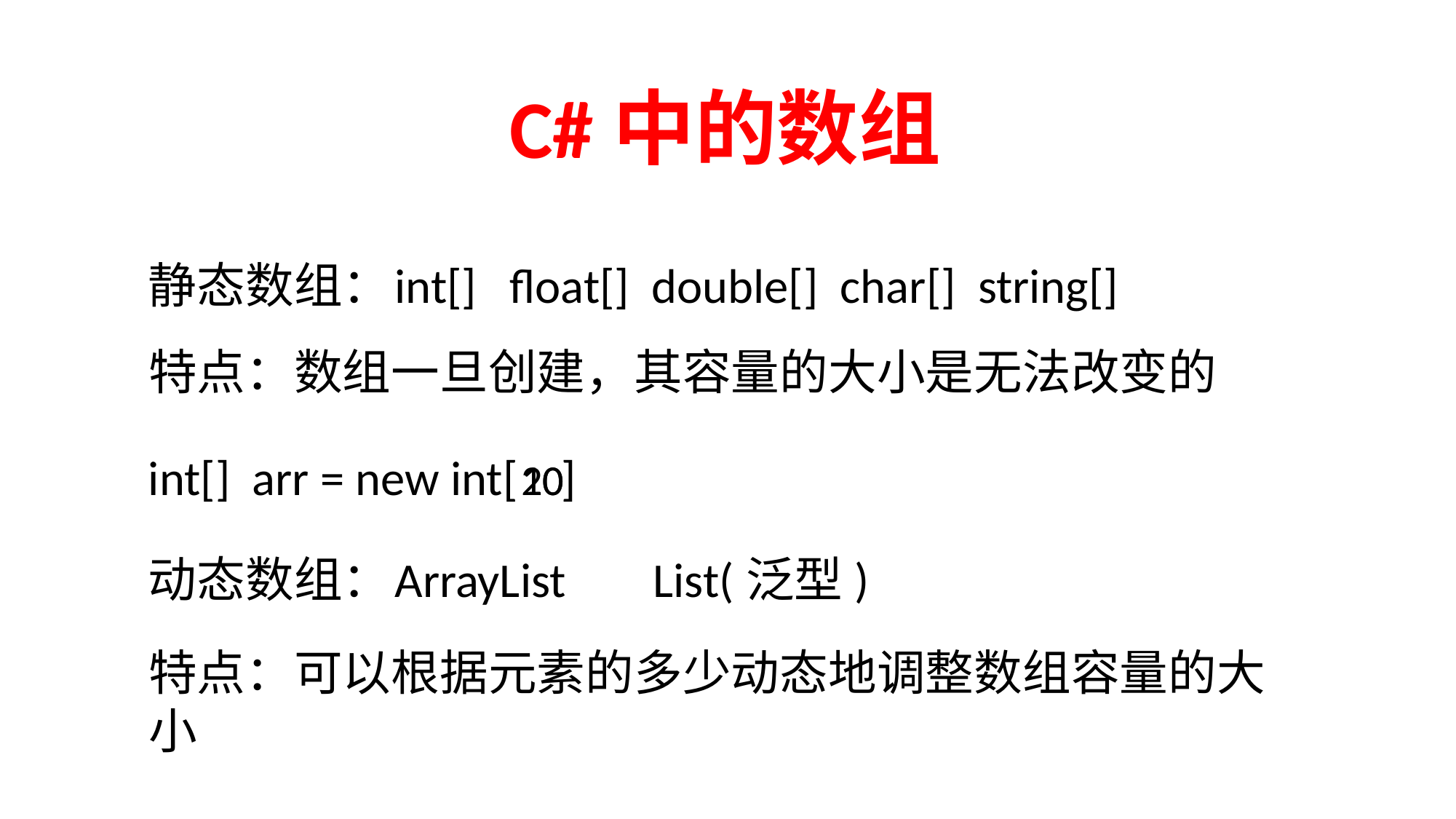

C#中的数组
静态数组：
int[]   float[]  double[]  char[]  string[]

特点：数组一旦创建，其容量的大小是无法改变的
int[]  arr = new int[    ]
10
20
动态数组：
ArrayList        List(泛型)

特点：可以根据元素的多少动态地调整数组容量的大小